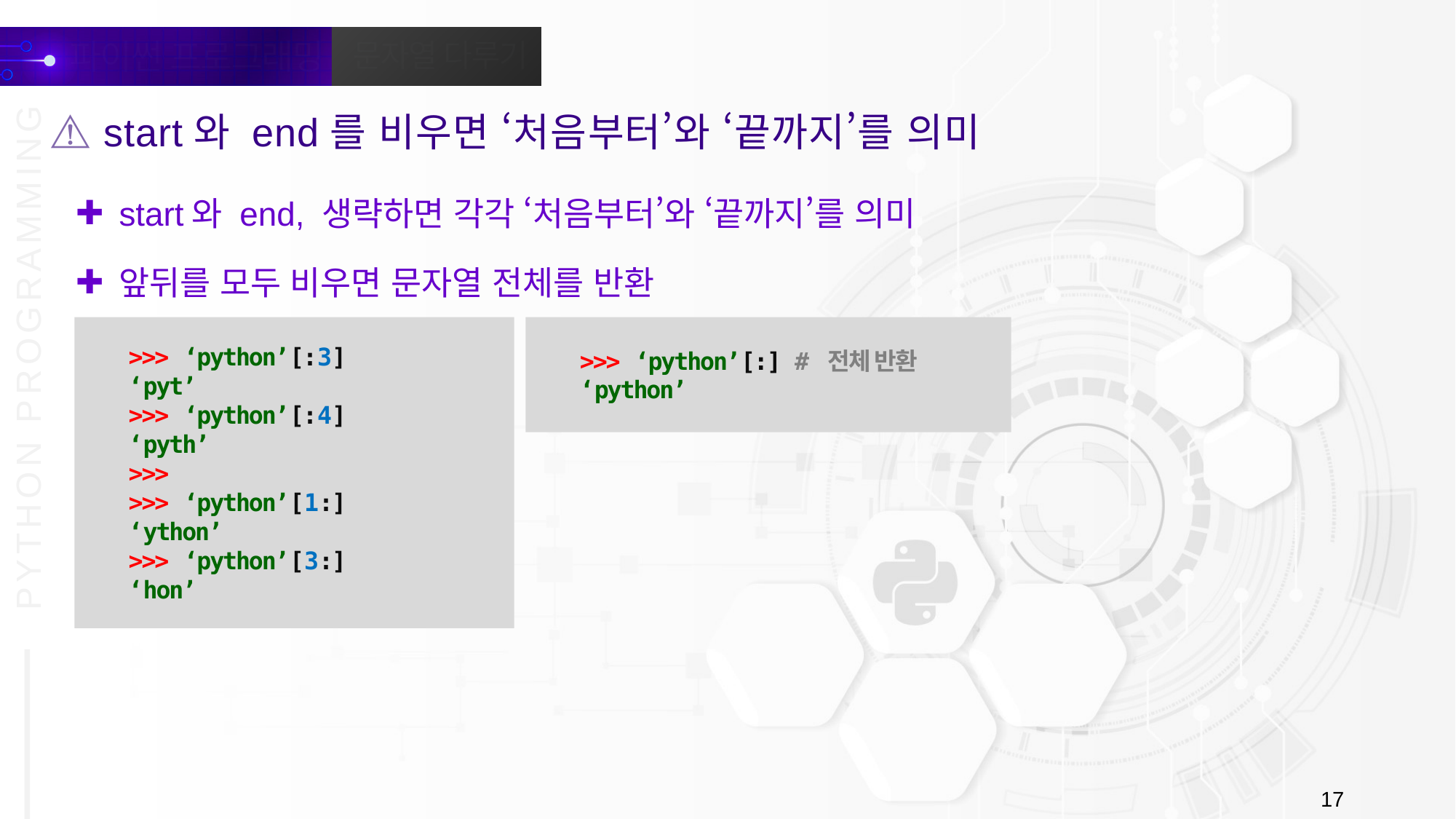

start와 end를 비우면 ‘처음부터’와 ‘끝까지’를 의미
start와 end, 생략하면 각각 ‘처음부터’와 ‘끝까지’를 의미
앞뒤를 모두 비우면 문자열 전체를 반환
>>> ‘python’[:3]
‘pyt’
>>> ‘python’[:4]
‘pyth’
>>>
>>> ‘python’[1:]
‘ython’
>>> ‘python’[3:]
‘hon’
>>> ‘python’[:] # 전체 반환
‘python’
17